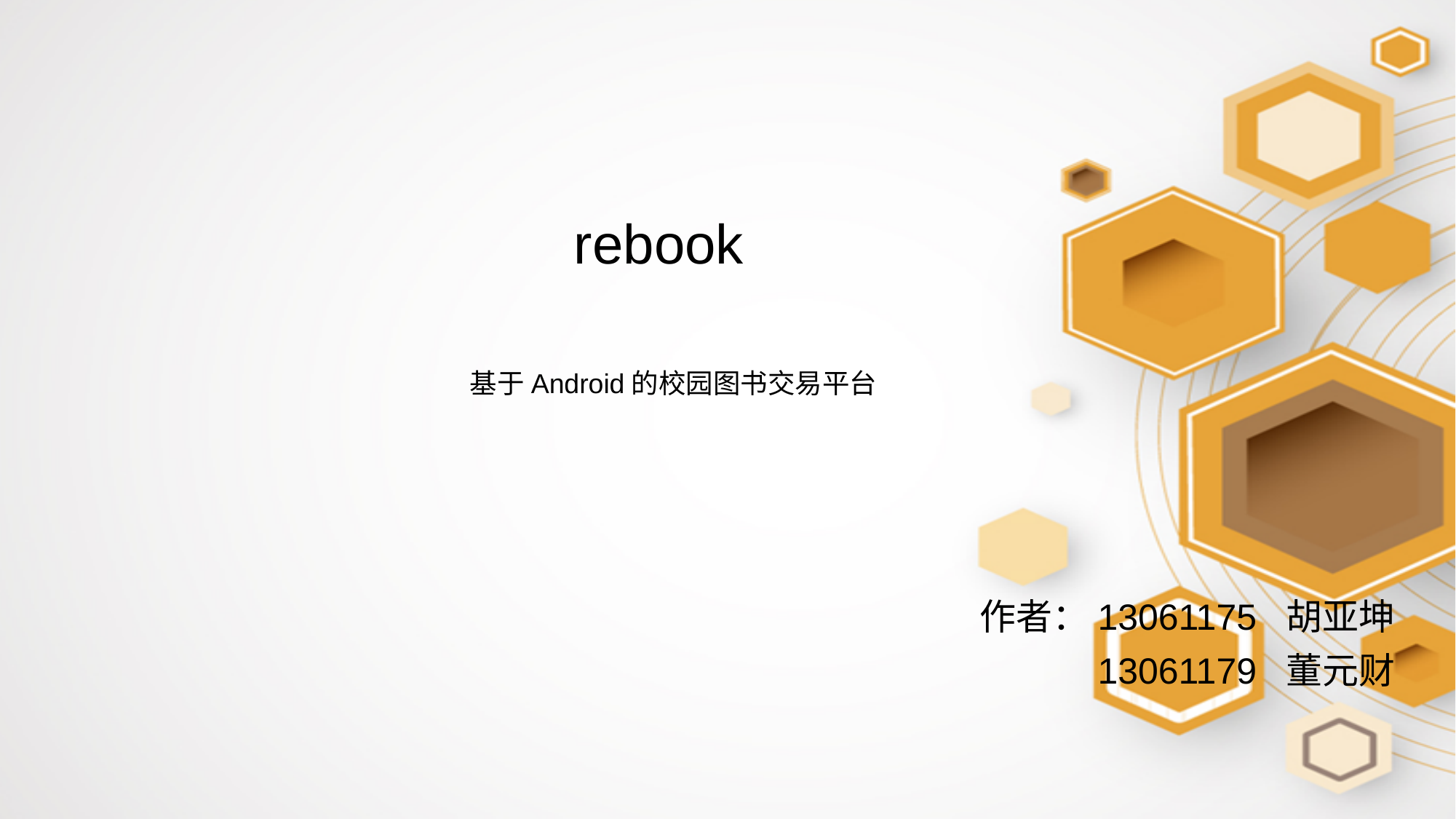

# rebook
基于Android的校园图书交易平台
作者：13061175  胡亚坤
	13061179  董元财